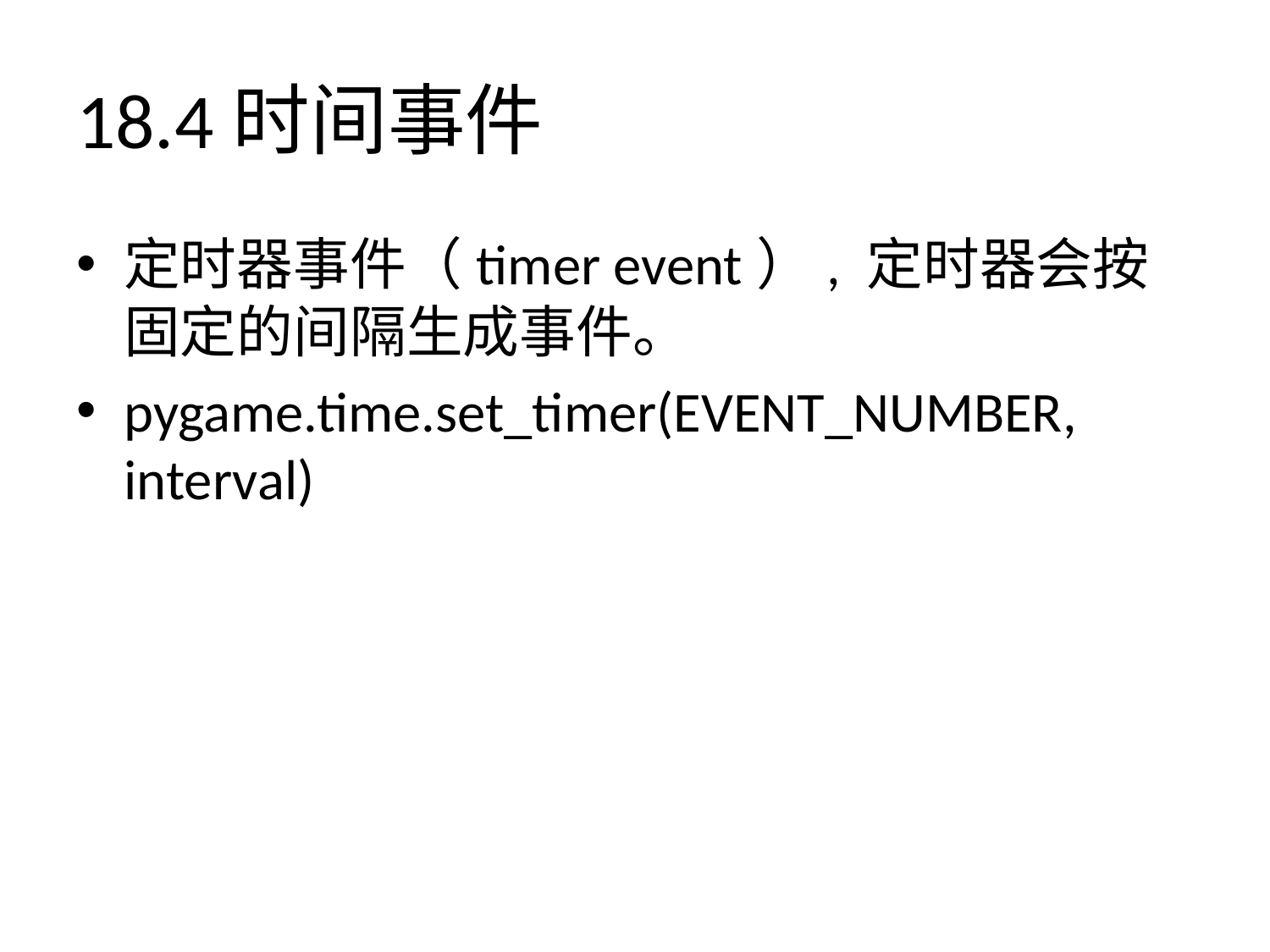

# 18.4时间事件
定时器事件（timer event）, 定时器会按固定的间隔生成事件。
pygame.time.set_timer(EVENT_NUMBER, interval)